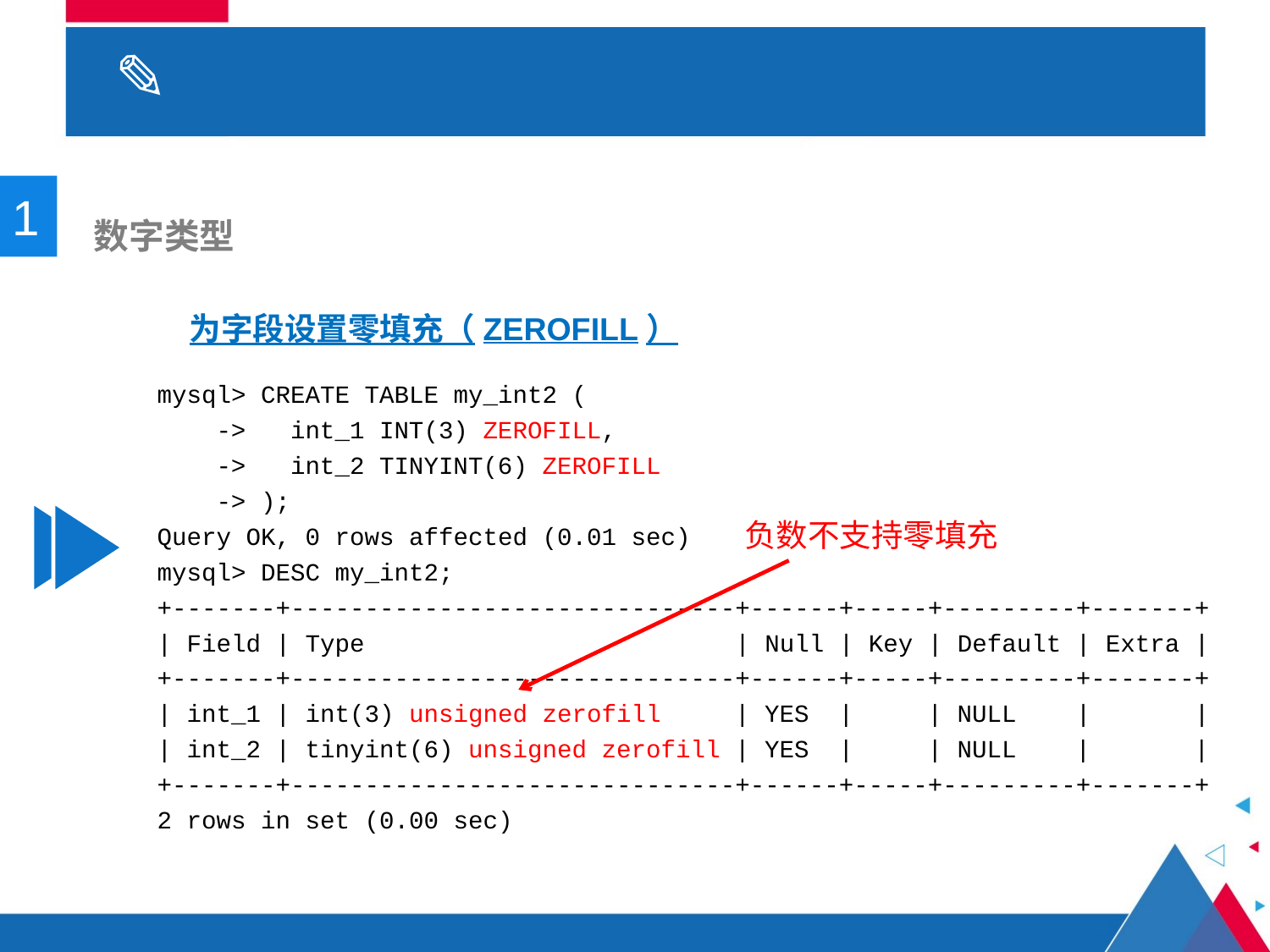

# 3.1 数据类型

1
  数字类型
为字段设置零填充（ZEROFILL）
mysql> CREATE TABLE my_int2 (
    ->   int_1 INT(3) ZEROFILL,
    ->   int_2 TINYINT(6) ZEROFILL
    -> );
Query OK, 0 rows affected (0.01 sec)
mysql> DESC my_int2;
+-------+------------------------------+------+-----+---------+-------+
| Field | Type                         | Null | Key | Default | Extra |
+-------+------------------------------+------+-----+---------+-------+
| int_1 | int(3) unsigned zerofill     | YES  |     | NULL    |       |
| int_2 | tinyint(6) unsigned zerofill | YES  |     | NULL    |       |
+-------+------------------------------+------+-----+---------+-------+
2 rows in set (0.00 sec)

负数不支持零填充